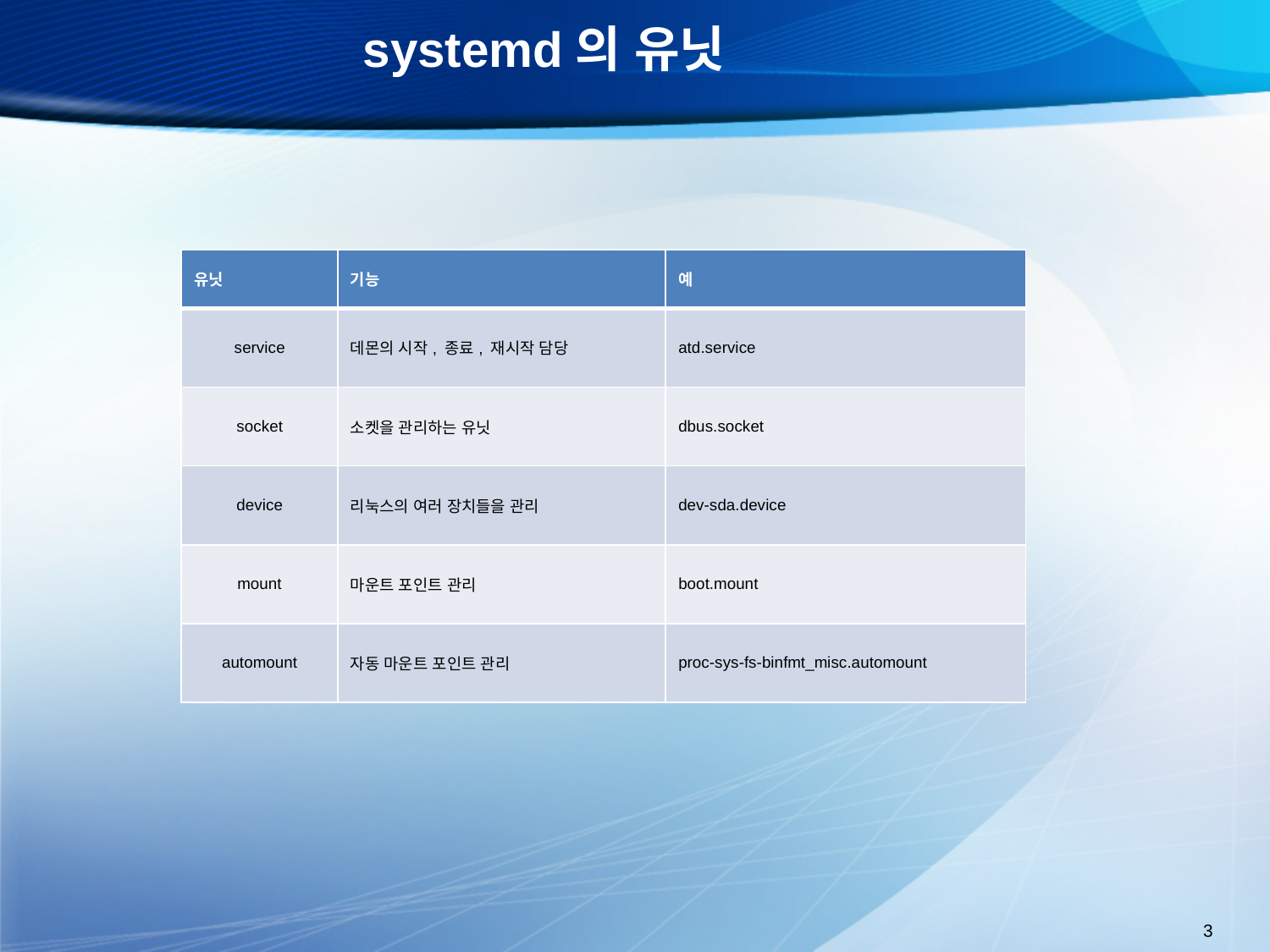

# systemd의 유닛
| 유닛 | 기능 | 예 |
| --- | --- | --- |
| service | 데몬의 시작, 종료, 재시작 담당 | atd.service |
| socket | 소켓을 관리하는 유닛 | dbus.socket |
| device | 리눅스의 여러 장치들을 관리 | dev-sda.device |
| mount | 마운트 포인트 관리 | boot.mount |
| automount | 자동 마운트 포인트 관리 | proc-sys-fs-binfmt\_misc.automount |